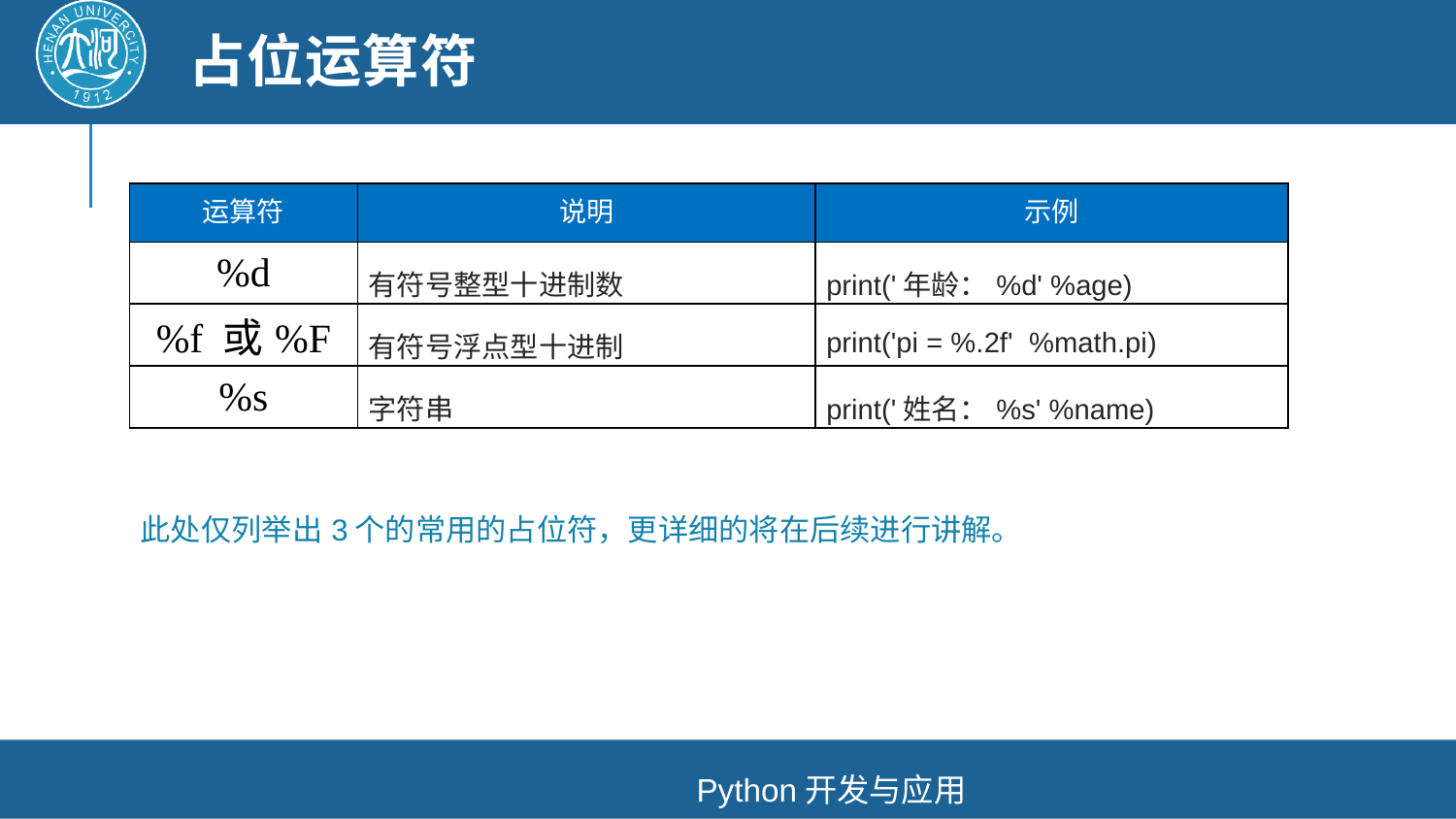

# 占位运算符
| 运算符 | 说明 | 示例 |
| --- | --- | --- |
| %d | 有符号整型十进制数 | print('年龄：%d' %age) |
| %f 或%F | 有符号浮点型十进制 | print('pi = %.2f' %math.pi) |
| %s | 字符串 | print('姓名：%s' %name) |
此处仅列举出3个的常用的占位符，更详细的将在后续进行讲解。

Python开发与应用
61